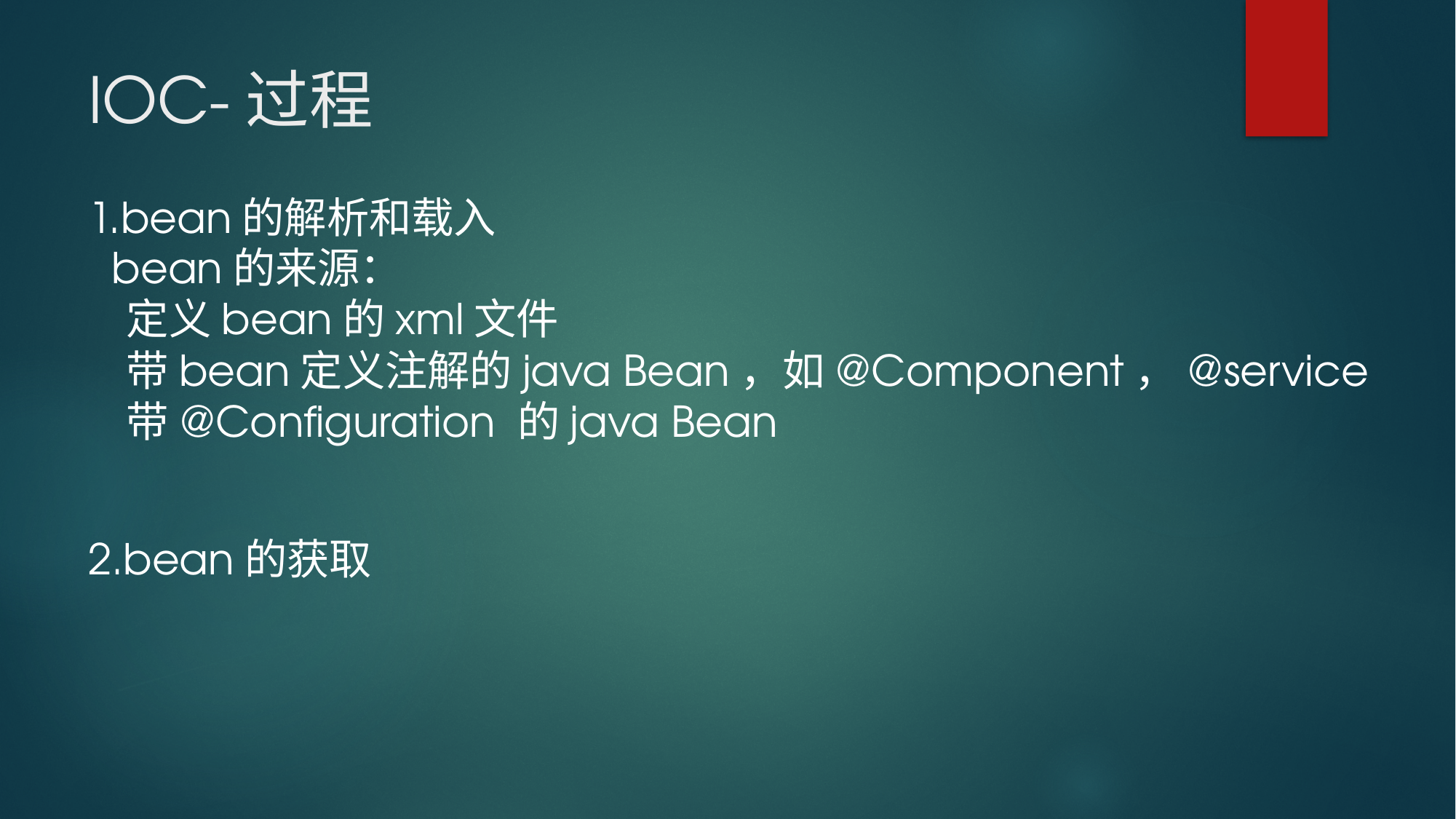

# IOC-过程
1.bean的解析和载入
  bean的来源：
   定义bean的xml文件
   带bean定义注解的java Bean，如@Component，@service
   带@Configuration 的java Bean

2.bean的获取